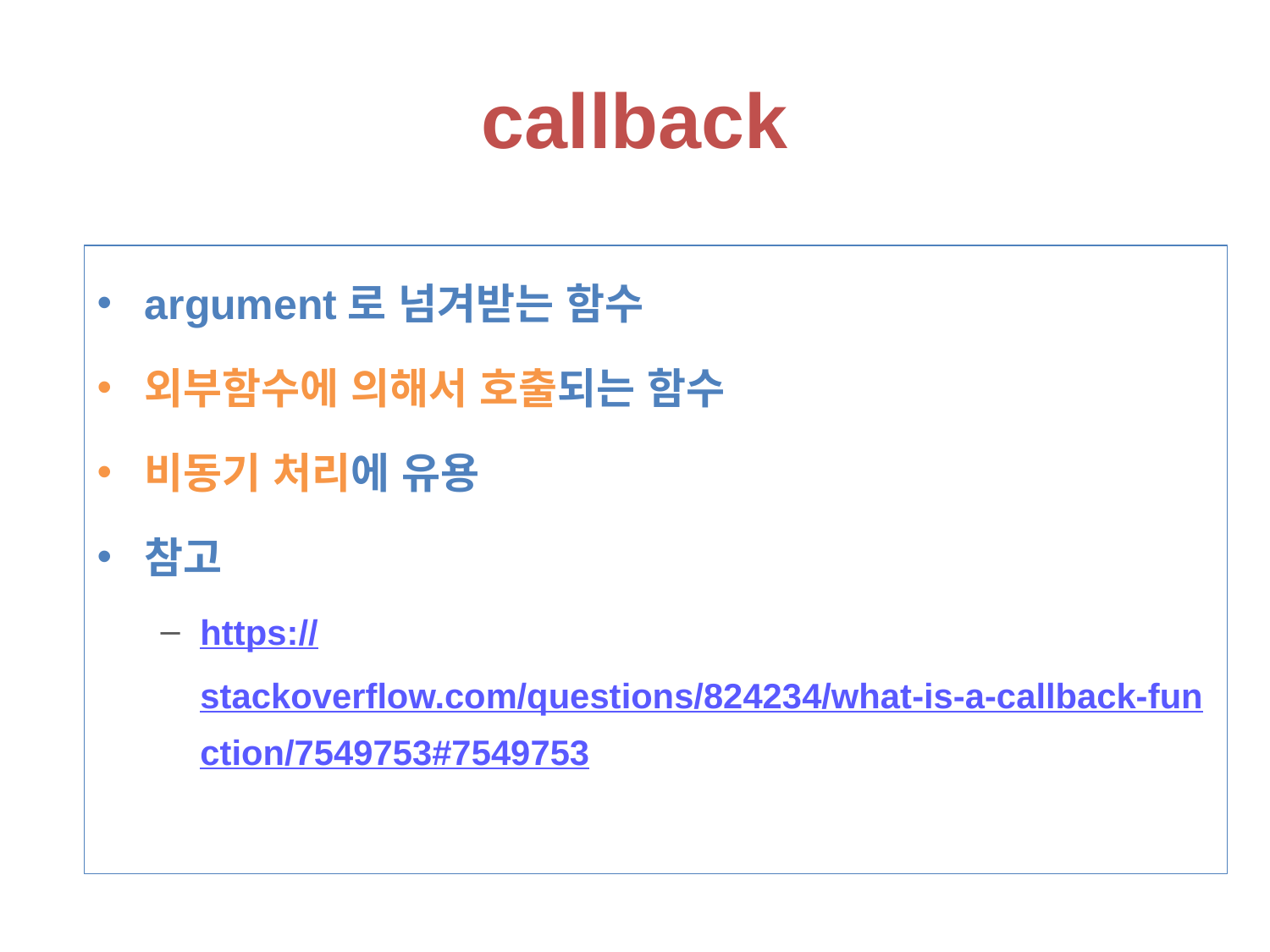

callback
argument로 넘겨받는 함수
외부함수에 의해서 호출되는 함수
비동기 처리에 유용
참고
https://stackoverflow.com/questions/824234/what-is-a-callback-function/7549753#7549753